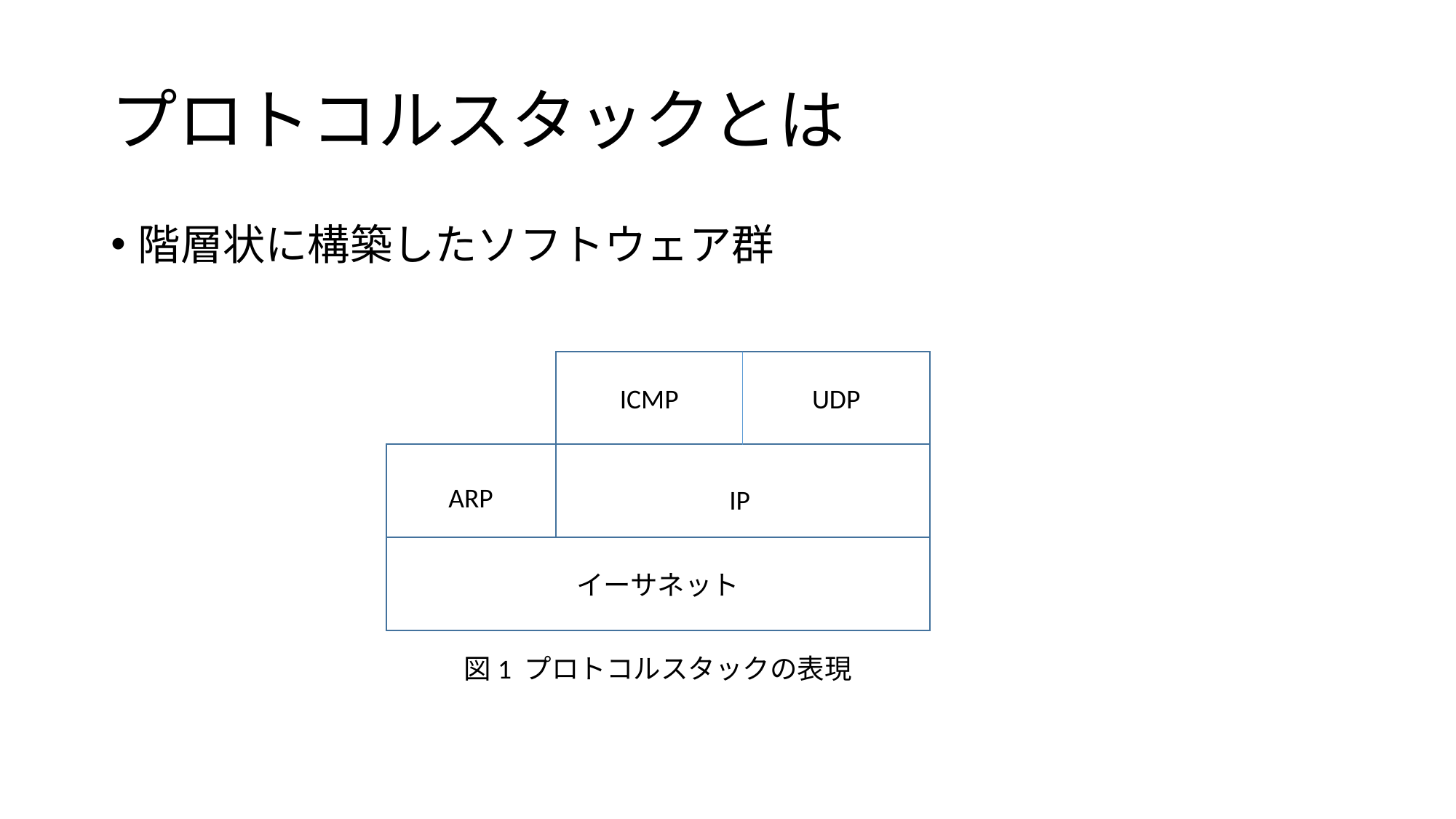

# プロトコルスタックとは
階層状に構築したソフトウェア群

ICMP
UDP

ARP
IP
イーサネット
図1 プロトコルスタックの表現